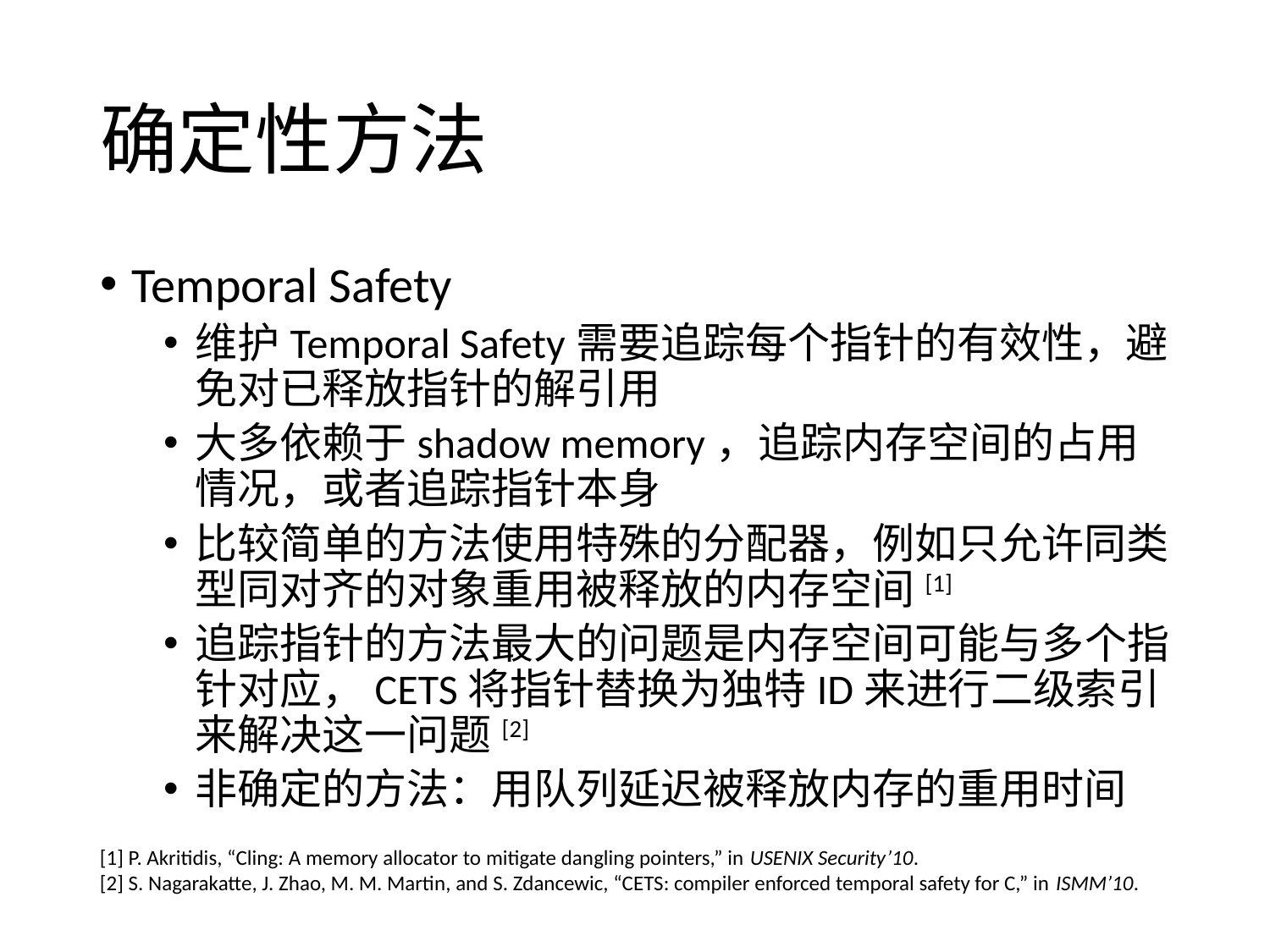

# 确定性方法
Temporal Safety
维护Temporal Safety需要追踪每个指针的有效性，避免对已释放指针的解引用
大多依赖于shadow memory，追踪内存空间的占用情况，或者追踪指针本身
比较简单的方法使用特殊的分配器，例如只允许同类型同对齐的对象重用被释放的内存空间[1]
追踪指针的方法最大的问题是内存空间可能与多个指针对应，CETS将指针替换为独特ID来进行二级索引来解决这一问题[2]
非确定的方法：用队列延迟被释放内存的重用时间
[1] P. Akritidis, “Cling: A memory allocator to mitigate dangling pointers,” in USENIX Security’10.
[2] S. Nagarakatte, J. Zhao, M. M. Martin, and S. Zdancewic, “CETS: compiler enforced temporal safety for C,” in ISMM’10.